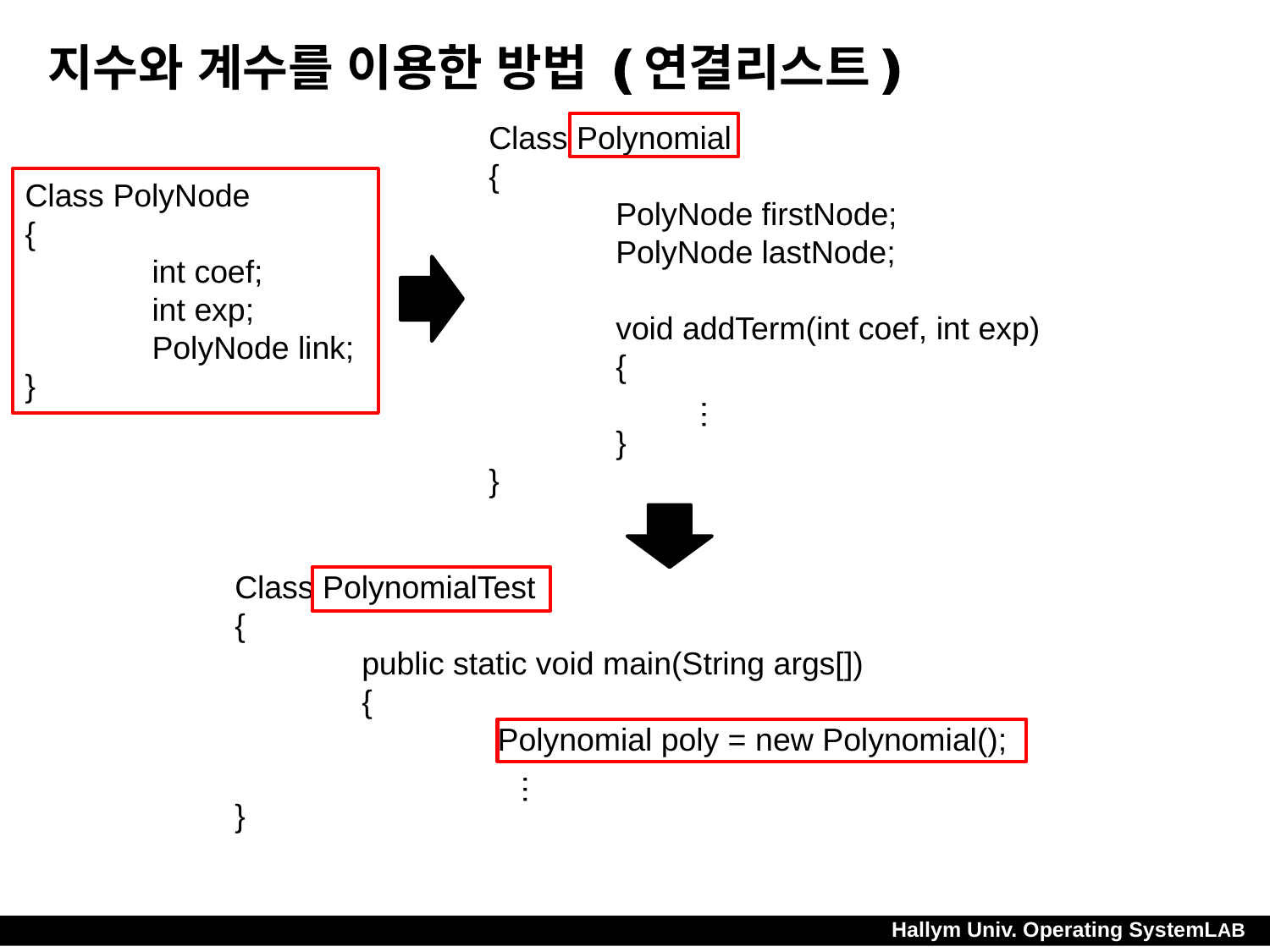

# 지수와 계수를 이용한 방법 (연결리스트)
Class Polynomial
{
	PolyNode firstNode;
	PolyNode lastNode;

	void addTerm(int coef, int exp)
	{

	}
}

Class PolyNode
{
	int coef;
	int exp;
	PolyNode link;
}

…

Class PolynomialTest
{
	public static void main(String args[])
	{
		 Polynomial poly = new Polynomial();
}

…